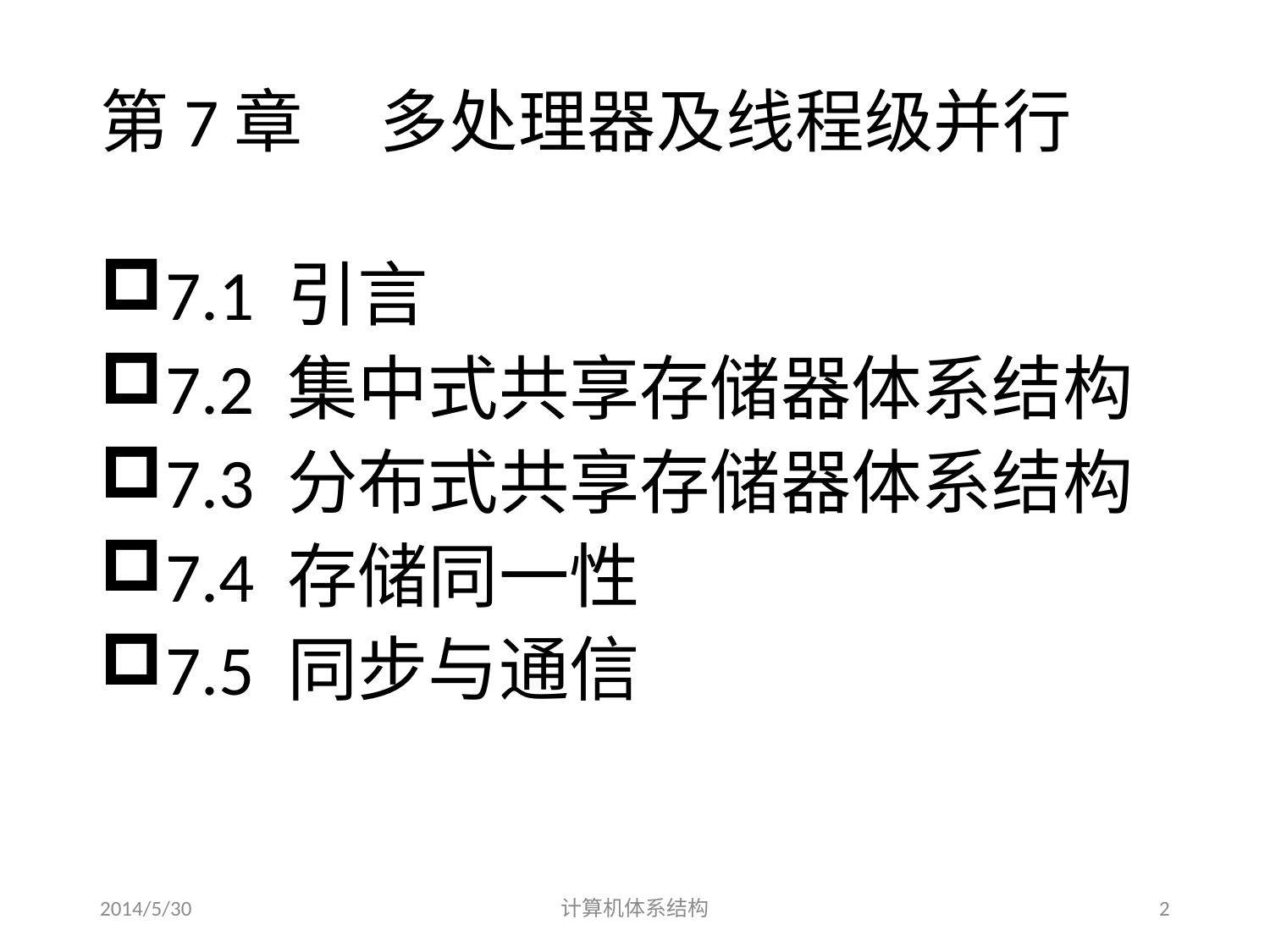

# 第7章     多处理器及线程级并行
7.1 引言
7.2 集中式共享存储器体系结构
7.3 分布式共享存储器体系结构
7.4 存储同一性
7.5 同步与通信

2014/5/30
计算机体系结构
2